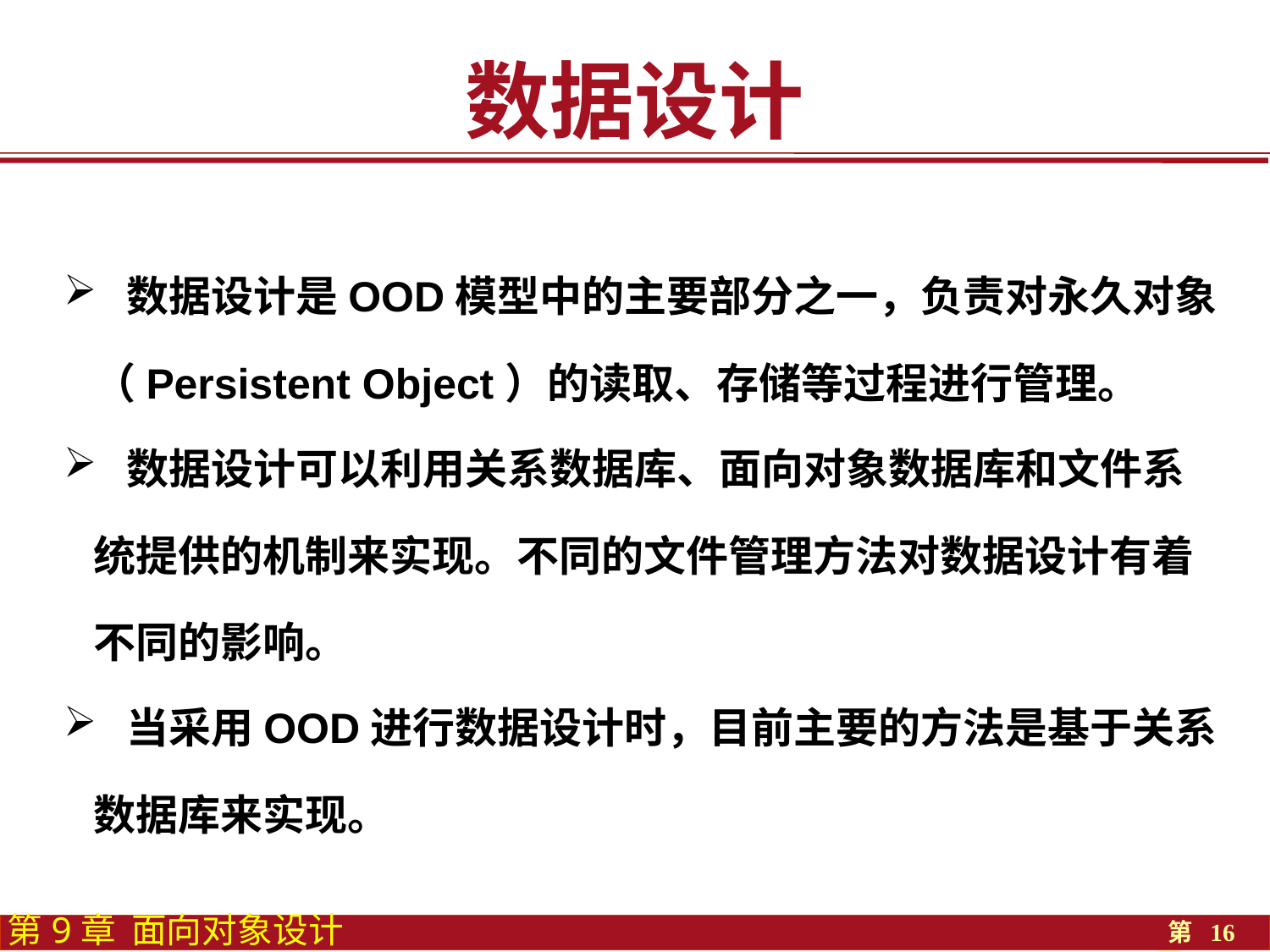

数据设计
  数据设计是OOD模型中的主要部分之一，负责对永久对象（Persistent Object）的读取、存储等过程进行管理。
  数据设计可以利用关系数据库、面向对象数据库和文件系统提供的机制来实现。不同的文件管理方法对数据设计有着不同的影响。
  当采用OOD进行数据设计时，目前主要的方法是基于关系数据库来实现。